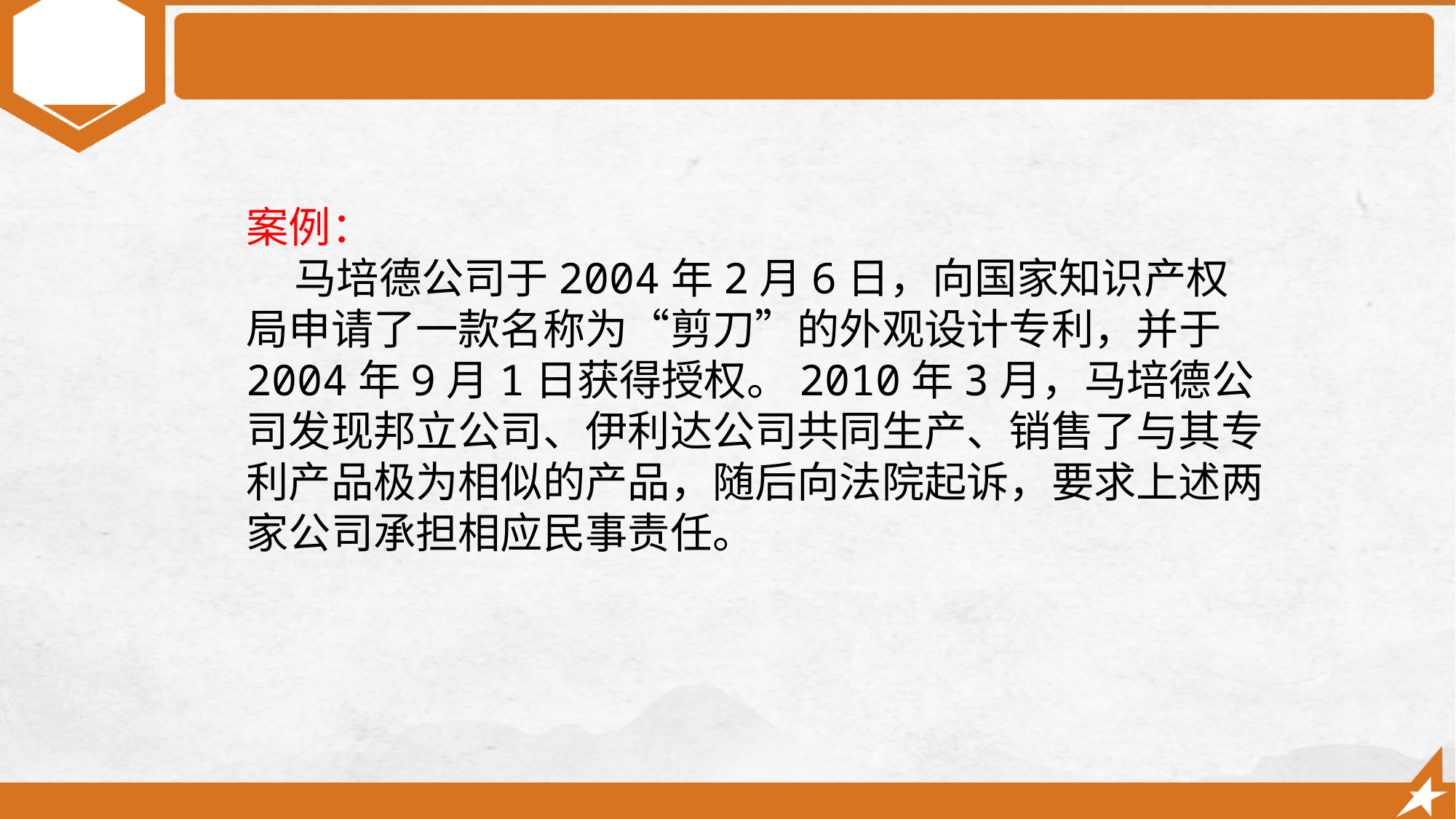

案例：
    马培德公司于2004年2月6日，向国家知识产权局申请了一款名称为“剪刀”的外观设计专利，并于2004年9月1日获得授权。2010年3月，马培德公司发现邦立公司、伊利达公司共同生产、销售了与其专利产品极为相似的产品，随后向法院起诉，要求上述两家公司承担相应民事责任。